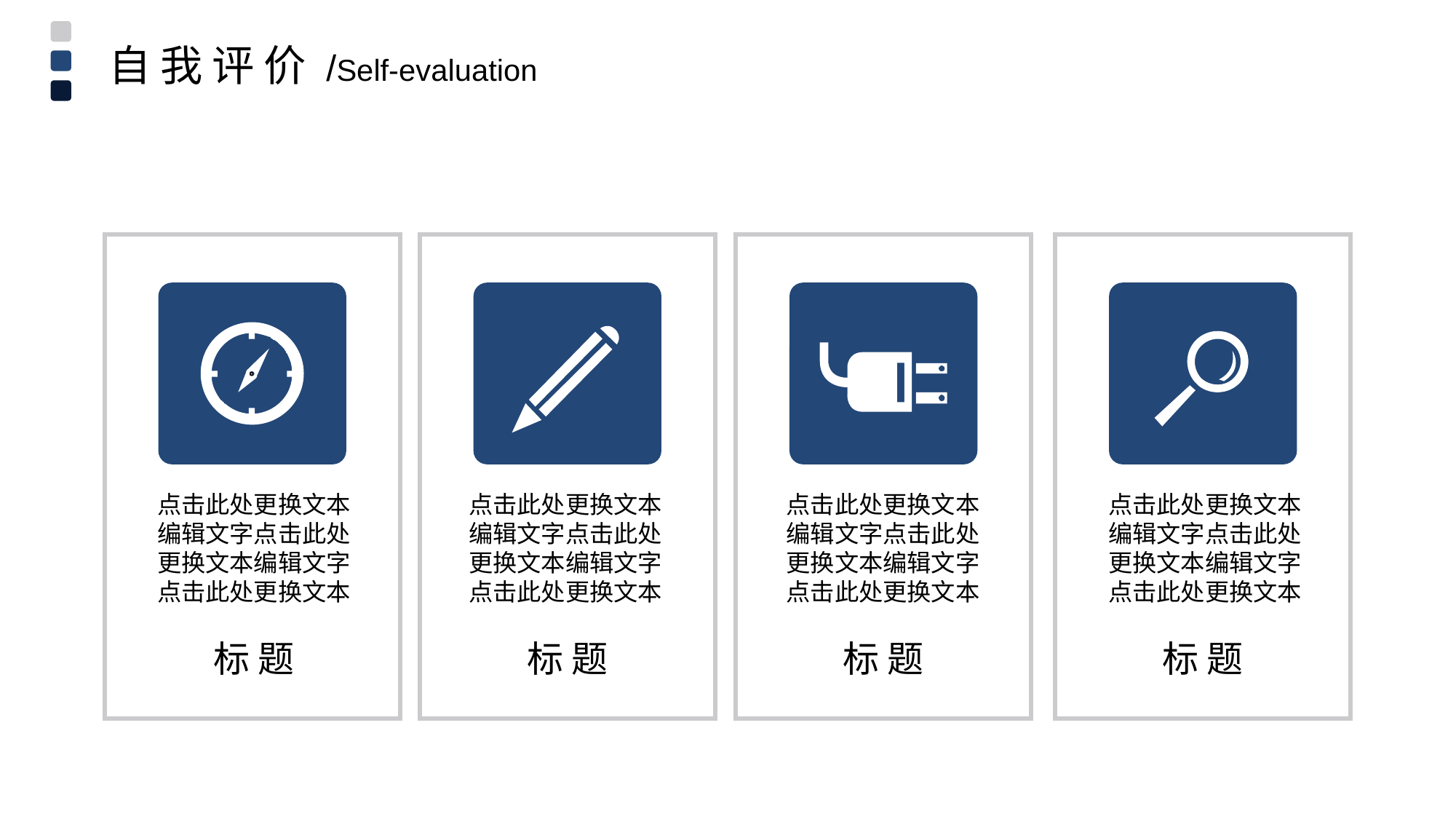

自 我 评 价 /Self-evaluation

点击此处更换文本编辑文字点击此处更换文本编辑文字 点击此处更换文本
点击此处更换文本编辑文字点击此处更换文本编辑文字 点击此处更换文本
点击此处更换文本编辑文字点击此处更换文本编辑文字 点击此处更换文本
点击此处更换文本编辑文字点击此处更换文本编辑文字 点击此处更换文本
标 题
标 题
标 题
标 题